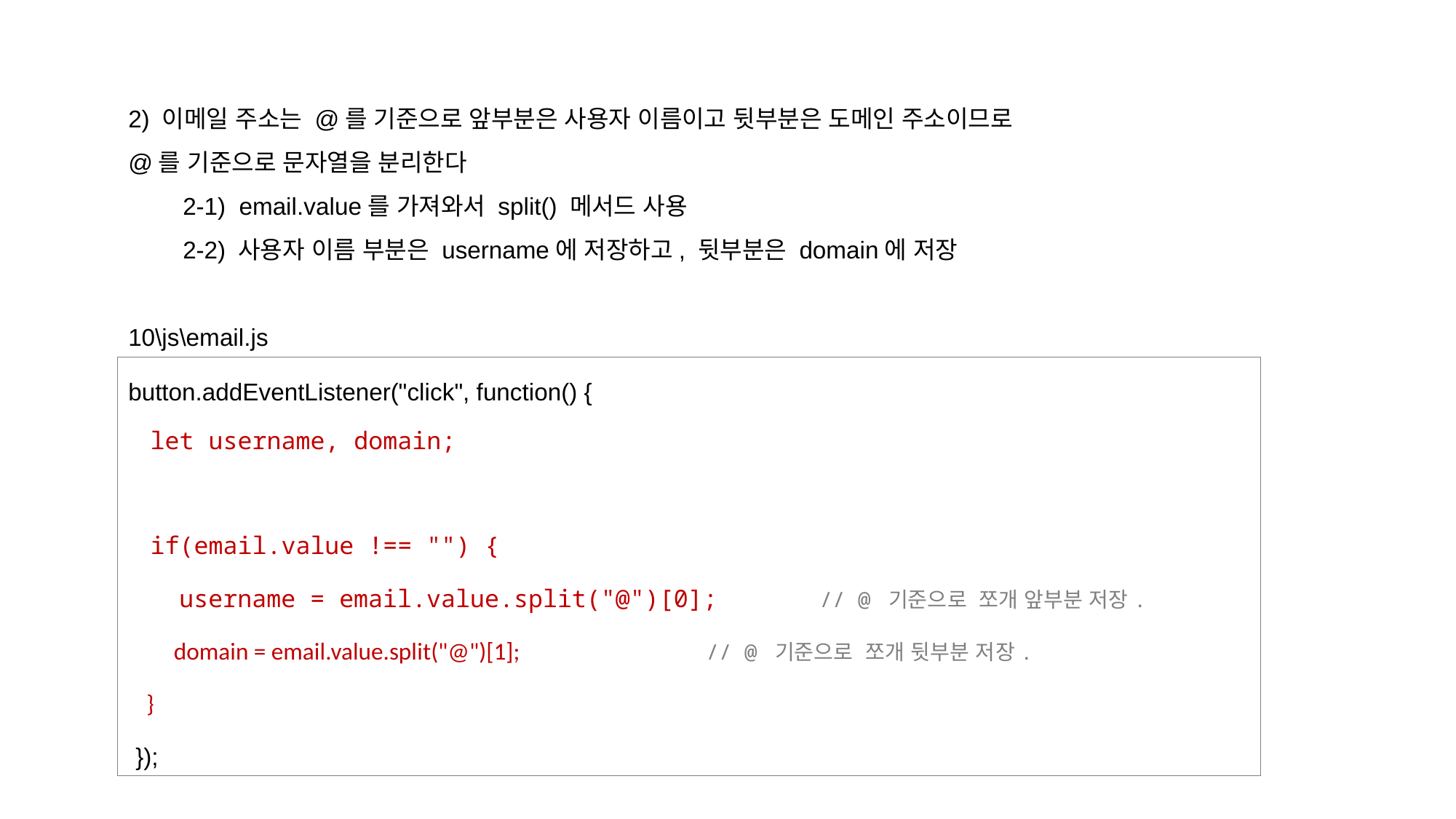

2) 이메일 주소는 @를 기준으로 앞부분은 사용자 이름이고 뒷부분은 도메인 주소이므로
@를 기준으로 문자열을 분리한다
2-1)  email.value를 가져와서 split() 메서드 사용
2-2) 사용자 이름 부분은 username에 저장하고, 뒷부분은 domain에 저장
10\js\email.js
button.addEventListener("click", function() {
 let username, domain;

 if(email.value !== "") {
   username = email.value.split("@")[0];       // @ 기준으로  쪼개 앞부분 저장.
       domain = email.value.split("@")[1];                                  // @ 기준으로  쪼개 뒷부분 저장.
  }
});